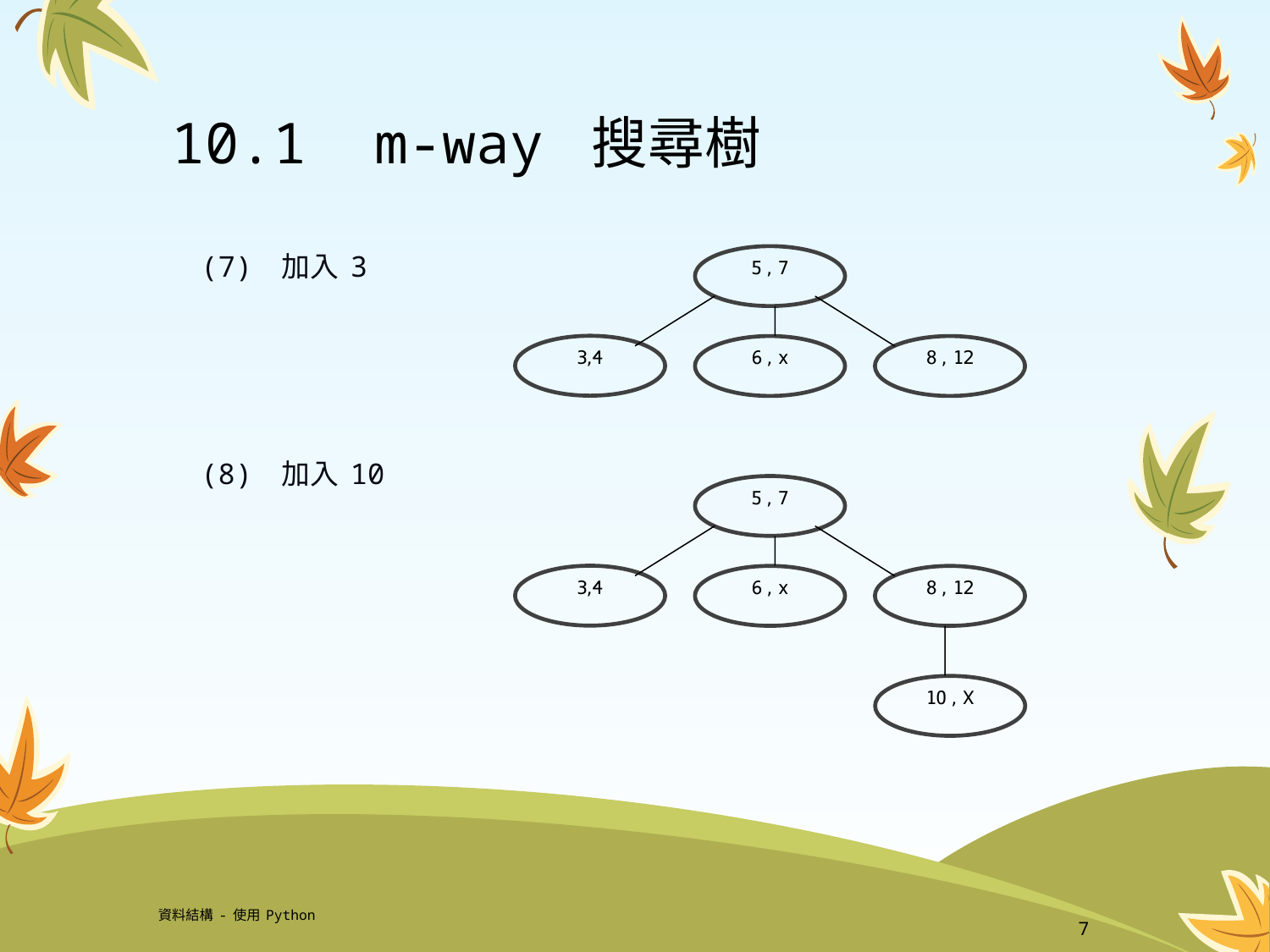

# 10.1  m-way 搜尋樹
(7) 加入3

(8) 加入10

5 , 7

3,4
6 , x
8 , 12
5 , 7

3,4
6 , x
8 , 12

10 , X
資料結構-使用Python
7